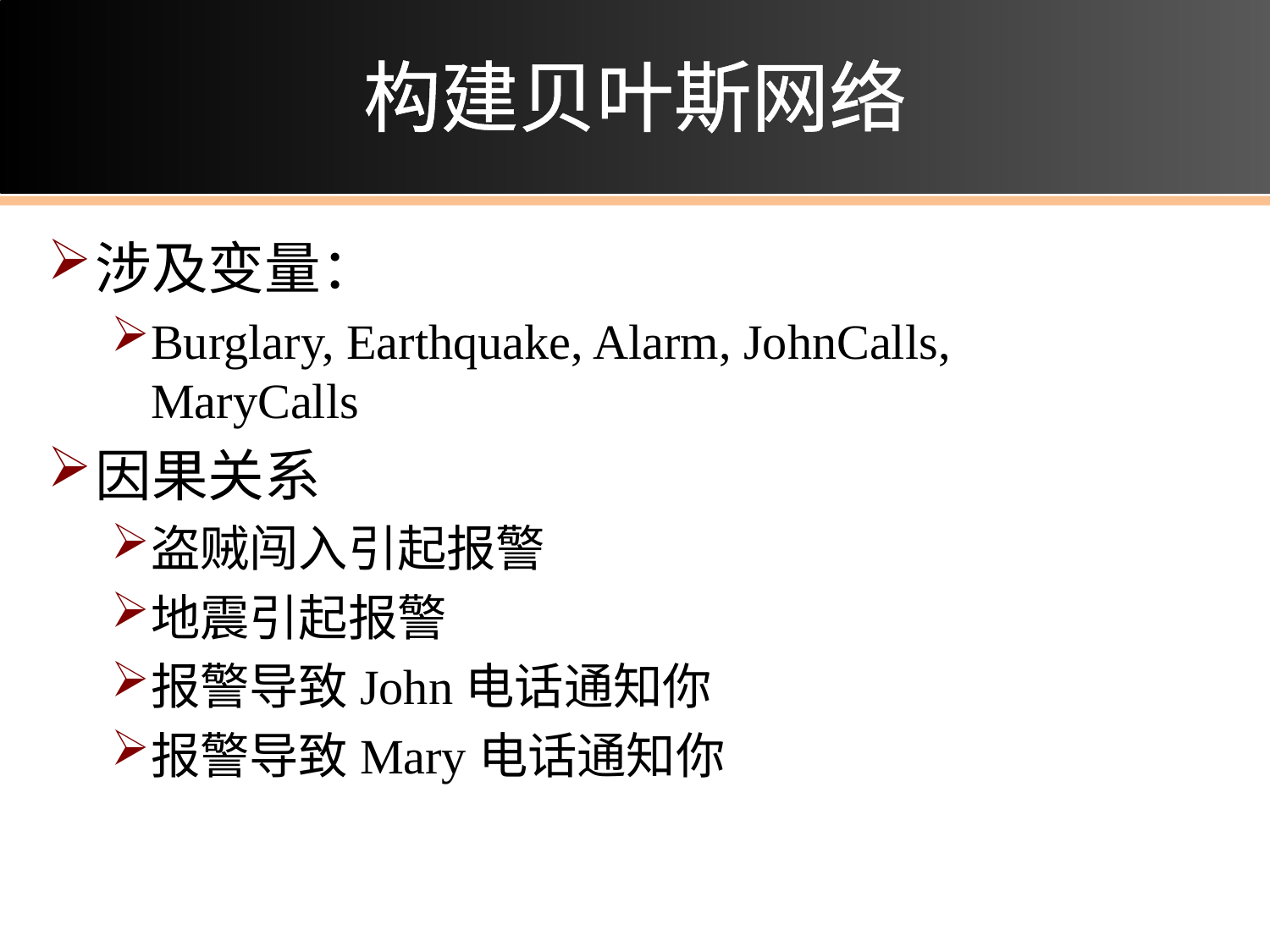

# 构建贝叶斯网络
涉及变量：
Burglary, Earthquake, Alarm, JohnCalls, MaryCalls
因果关系
盗贼闯入引起报警
地震引起报警
报警导致John电话通知你
报警导致Mary电话通知你